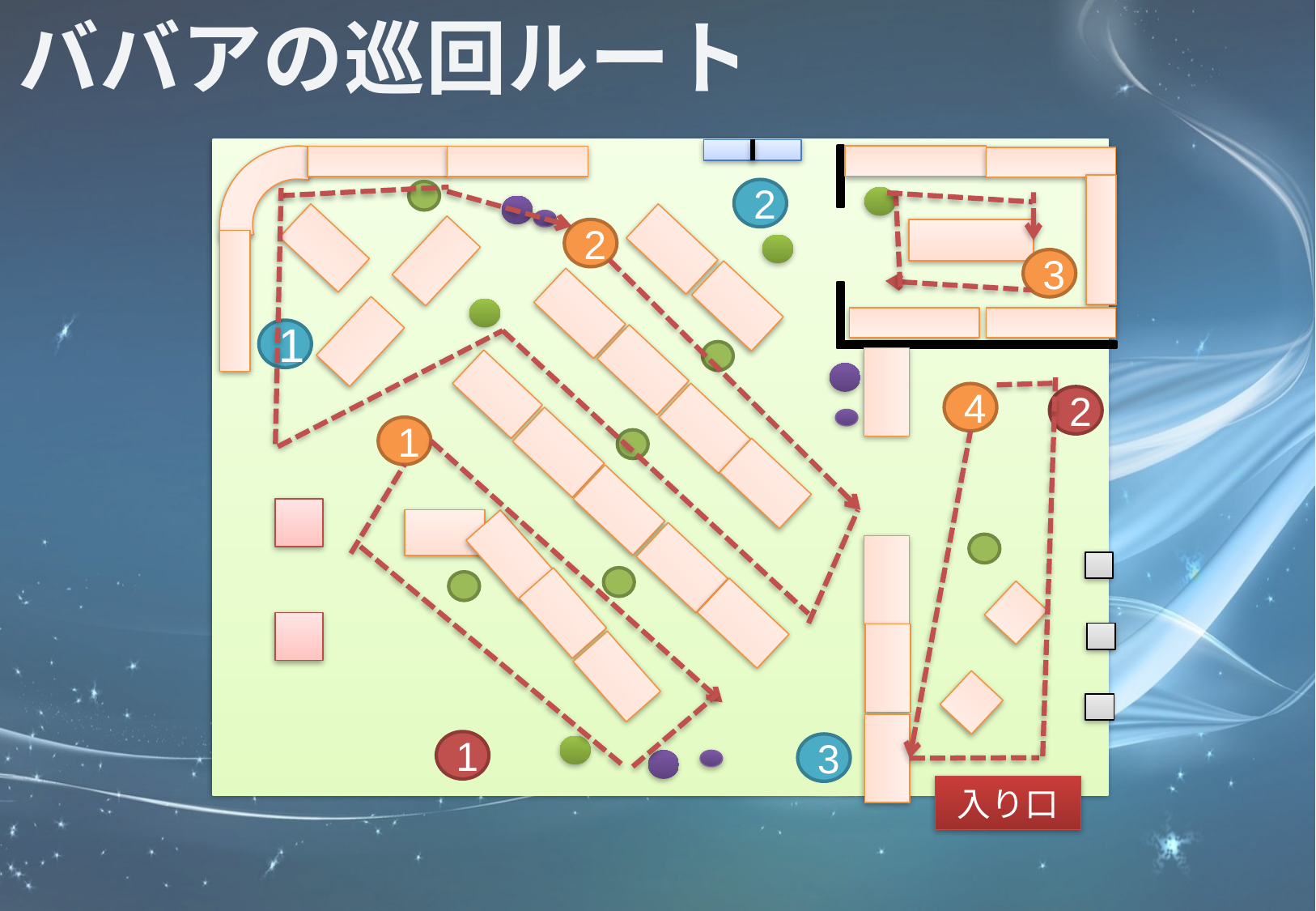

ババアの巡回ルート

入り口
2

2

3

1

2

1

1
3

4